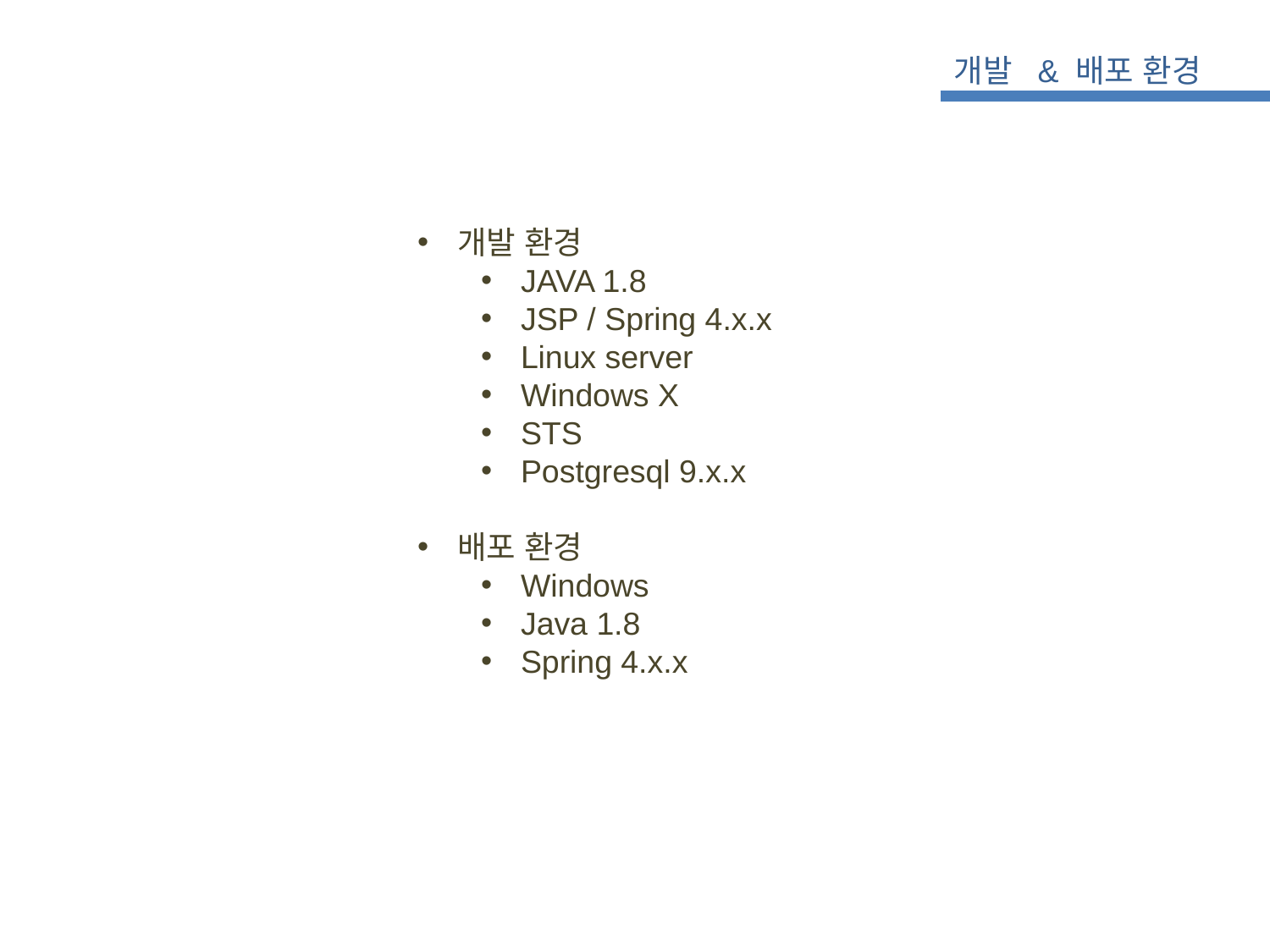

개발  & 배포 환경
개발 환경
JAVA 1.8
JSP / Spring 4.x.x
Linux server
Windows X
STS
Postgresql 9.x.x

배포 환경
Windows
Java 1.8
Spring 4.x.x